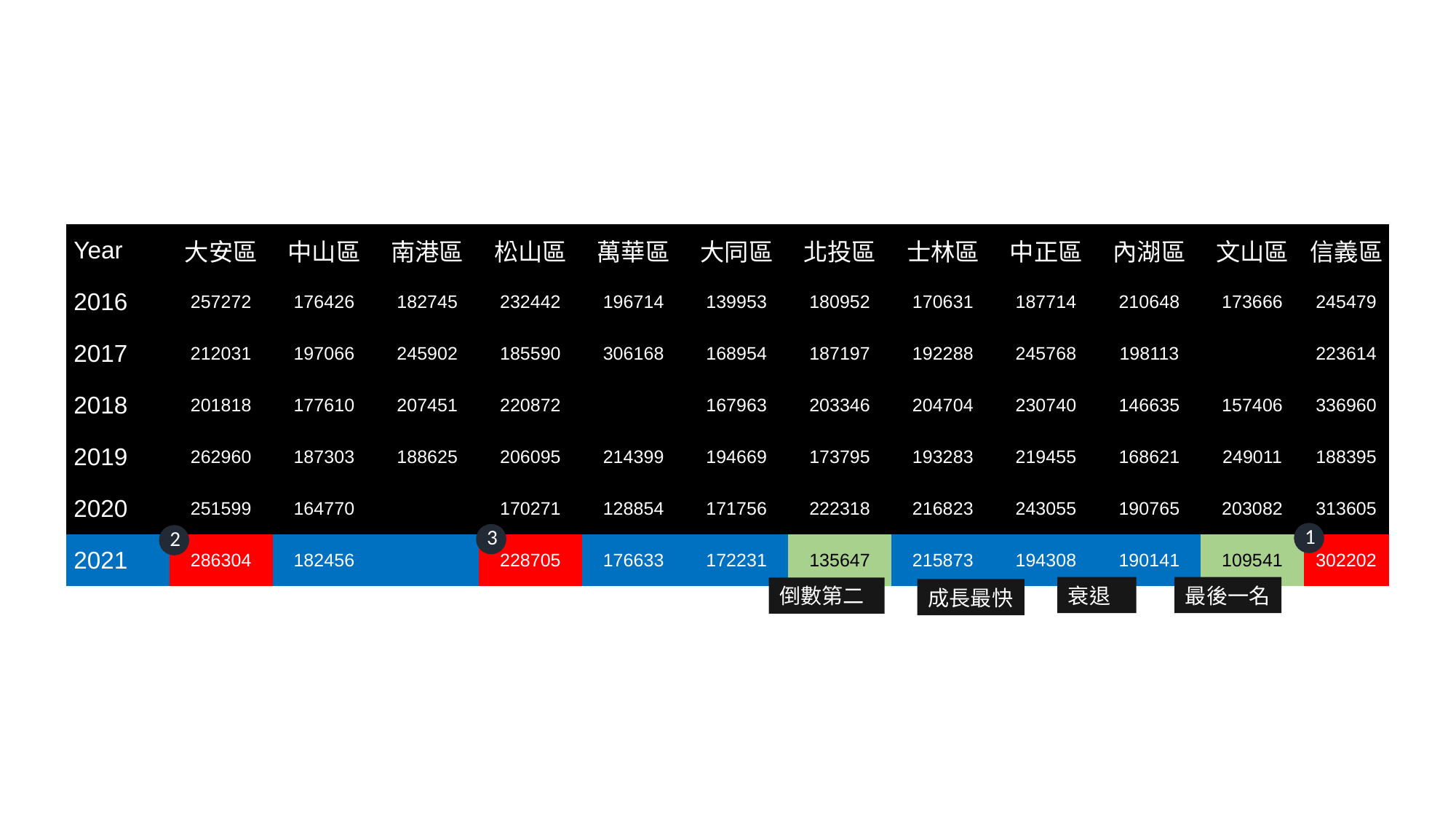

| Year | 大安區 | 中山區 | 南港區 | 松山區 | 萬華區 | 大同區 | 北投區 | 士林區 | 中正區 | 內湖區 | 文山區 | 信義區 |
| --- | --- | --- | --- | --- | --- | --- | --- | --- | --- | --- | --- | --- |
| 2016 | 257272 | 176426 | 182745 | 232442 | 196714 | 139953 | 180952 | 170631 | 187714 | 210648 | 173666 | 245479 |
| 2017 | 212031 | 197066 | 245902 | 185590 | 306168 | 168954 | 187197 | 192288 | 245768 | 198113 |  | 223614 |
| 2018 | 201818 | 177610 | 207451 | 220872 |  | 167963 | 203346 | 204704 | 230740 | 146635 | 157406 | 336960 |
| 2019 | 262960 | 187303 | 188625 | 206095 | 214399 | 194669 | 173795 | 193283 | 219455 | 168621 | 249011 | 188395 |
| 2020 | 251599 | 164770 |  | 170271 | 128854 | 171756 | 222318 | 216823 | 243055 | 190765 | 203082 | 313605 |
| 2021 | 286304 | 182456 |  | 228705 | 176633 | 172231 | 135647 | 215873 | 194308 | 190141 | 109541 | 302202 |
1

3

2

衰退
最後一名
倒數第二
成長最快